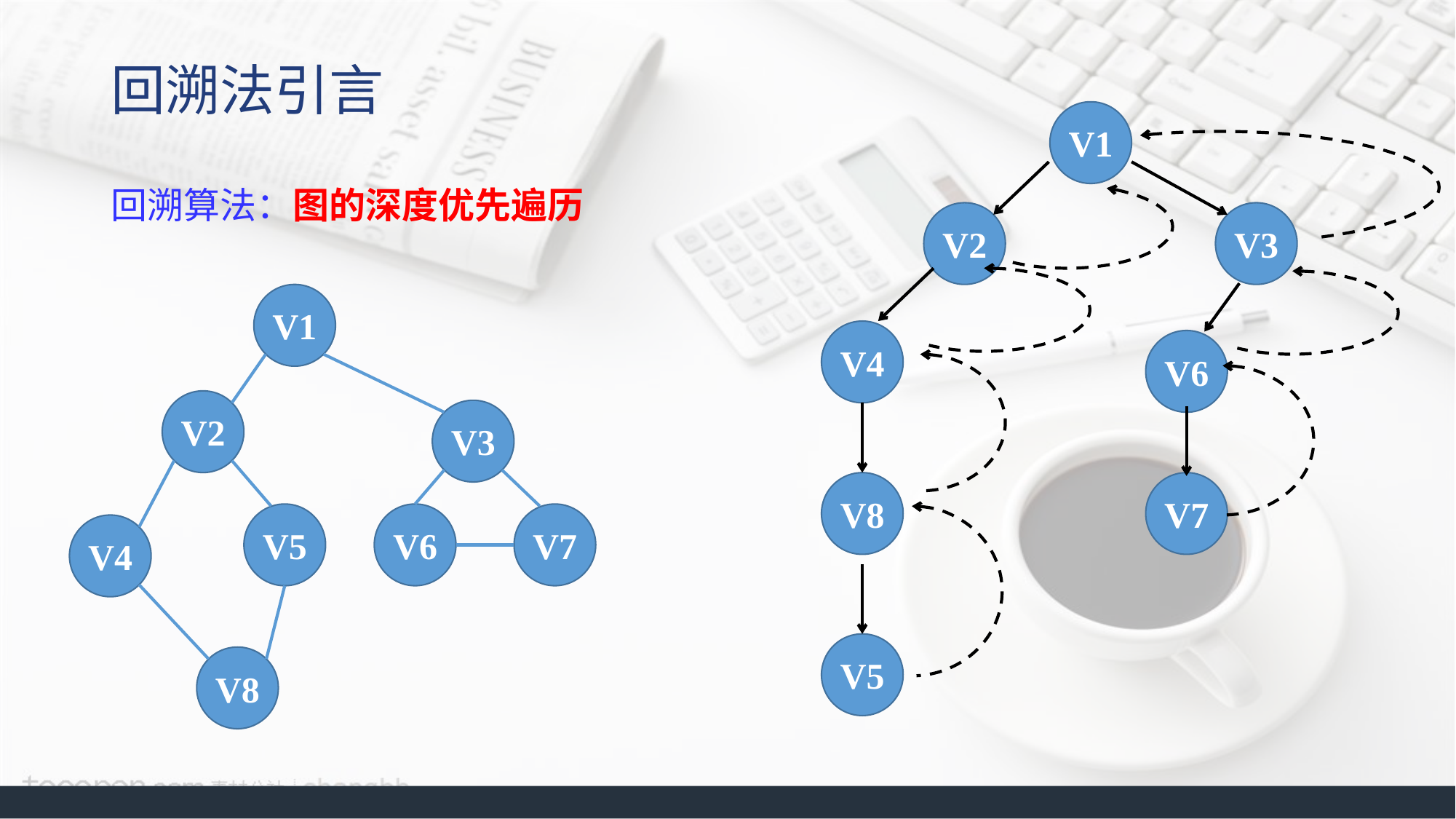

# 回溯法引言
V1

回溯算法：图的深度优先遍历

V2
V3

V1
V4
V6

V2
V3
V8
V7
V5
V6
V7

V4
V5
V8